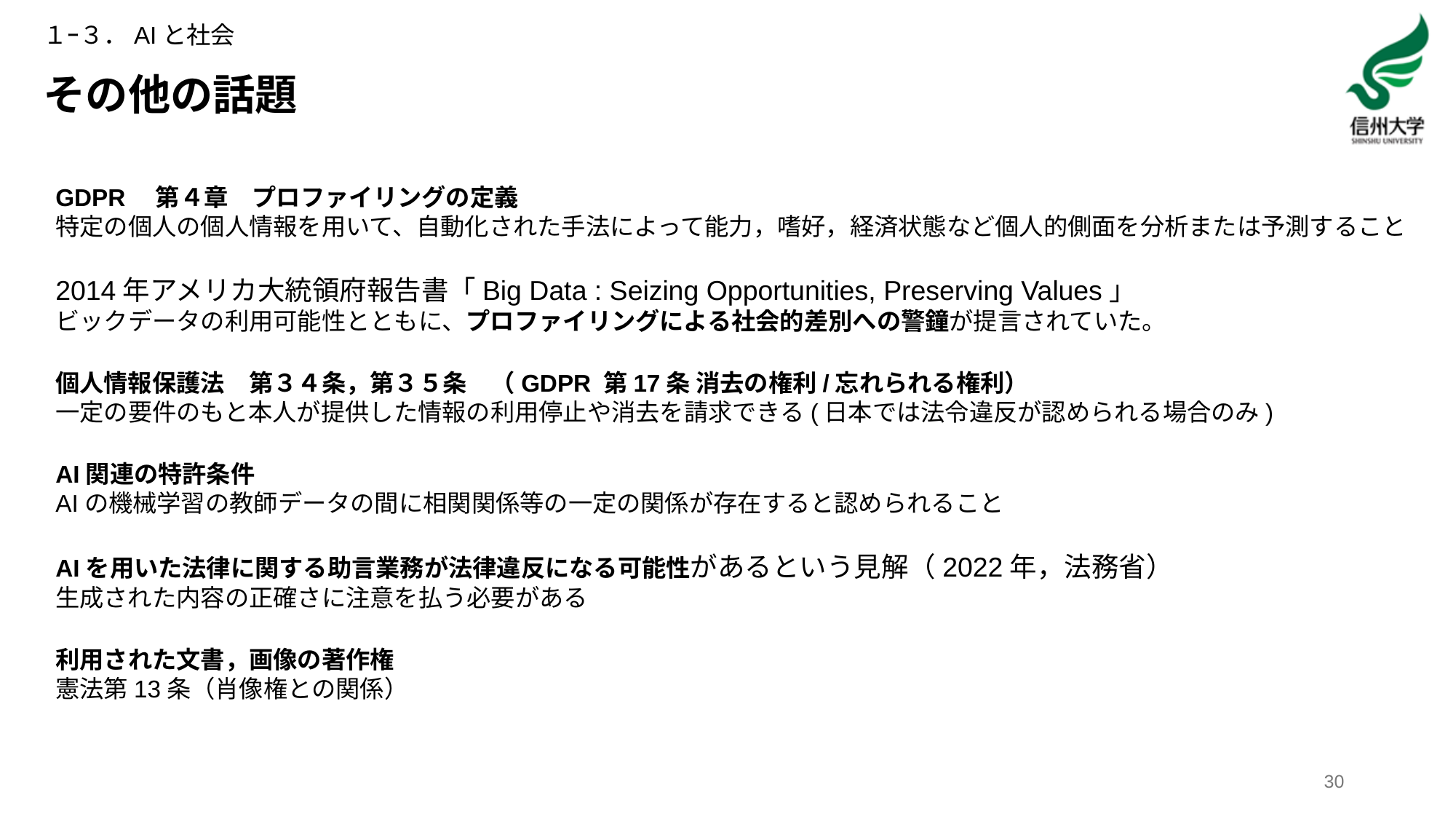

１ｰ３．AIと社会
# その他の話題
GDPR　第４章　プロファイリングの定義
特定の個人の個人情報を用いて、自動化された手法によって能力，嗜好，経済状態など個人的側面を分析または予測すること

2014年アメリカ大統領府報告書「Big Data : Seizing Opportunities, Preserving Values」
ビックデータの利用可能性とともに、プロファイリングによる社会的差別への警鐘が提言されていた。

個人情報保護法　第３４条，第３５条　（GDPR 第17条 消去の権利/忘れられる権利）
一定の要件のもと本人が提供した情報の利用停止や消去を請求できる(日本では法令違反が認められる場合のみ)

AI関連の特許条件
AIの機械学習の教師データの間に相関関係等の一定の関係が存在すると認められること

AIを用いた法律に関する助言業務が法律違反になる可能性があるという見解（2022年，法務省）
生成された内容の正確さに注意を払う必要がある

利用された文書，画像の著作権
憲法第13条（肖像権との関係）
30